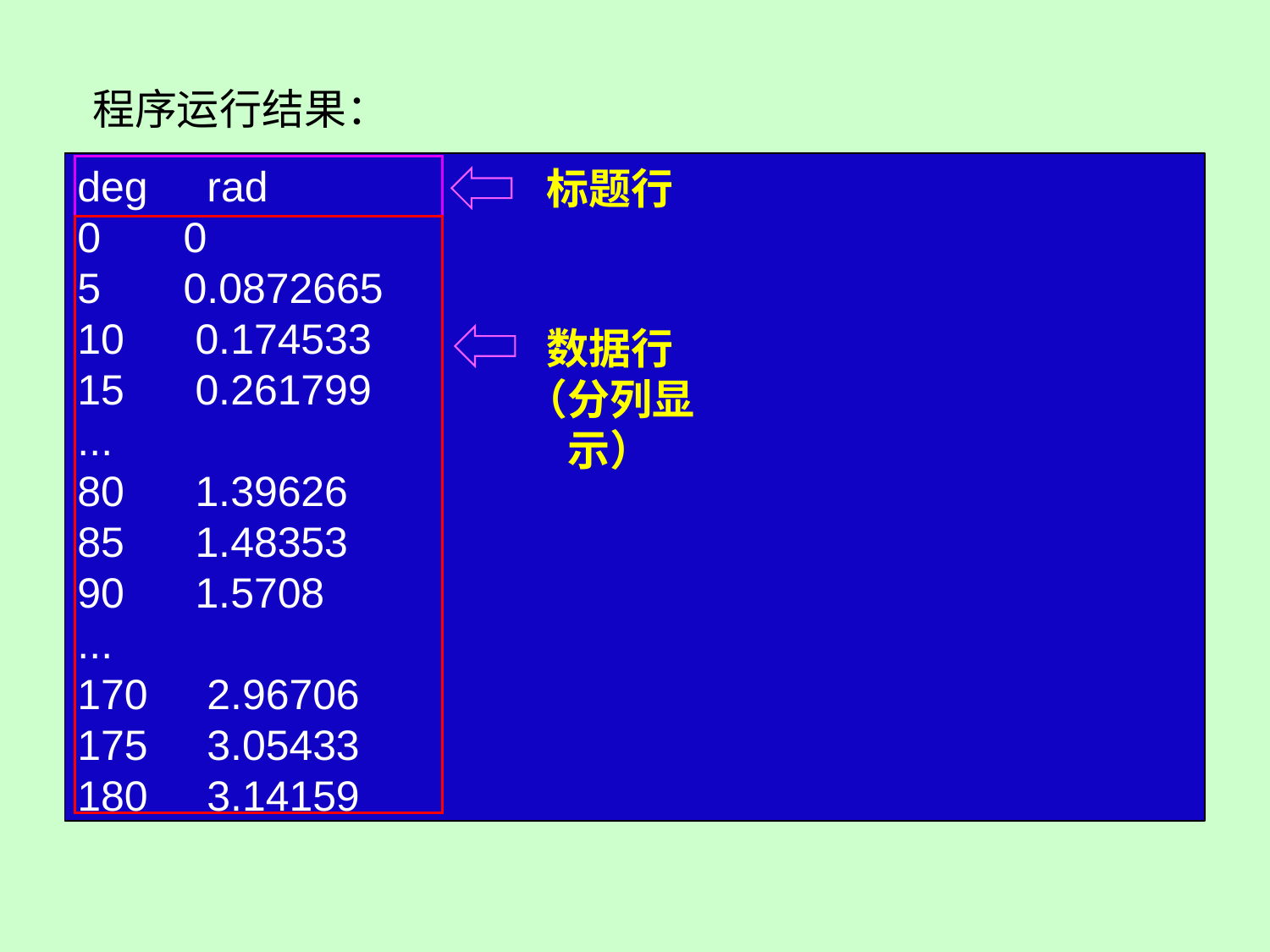

程序运行结果：
deg     rad
0       0
5       0.0872665
10      0.174533
15      0.261799
...
80      1.39626
85      1.48353
90      1.5708
...
170     2.96706
175     3.05433
180     3.14159

标题行

数据行
（分列显示）

46